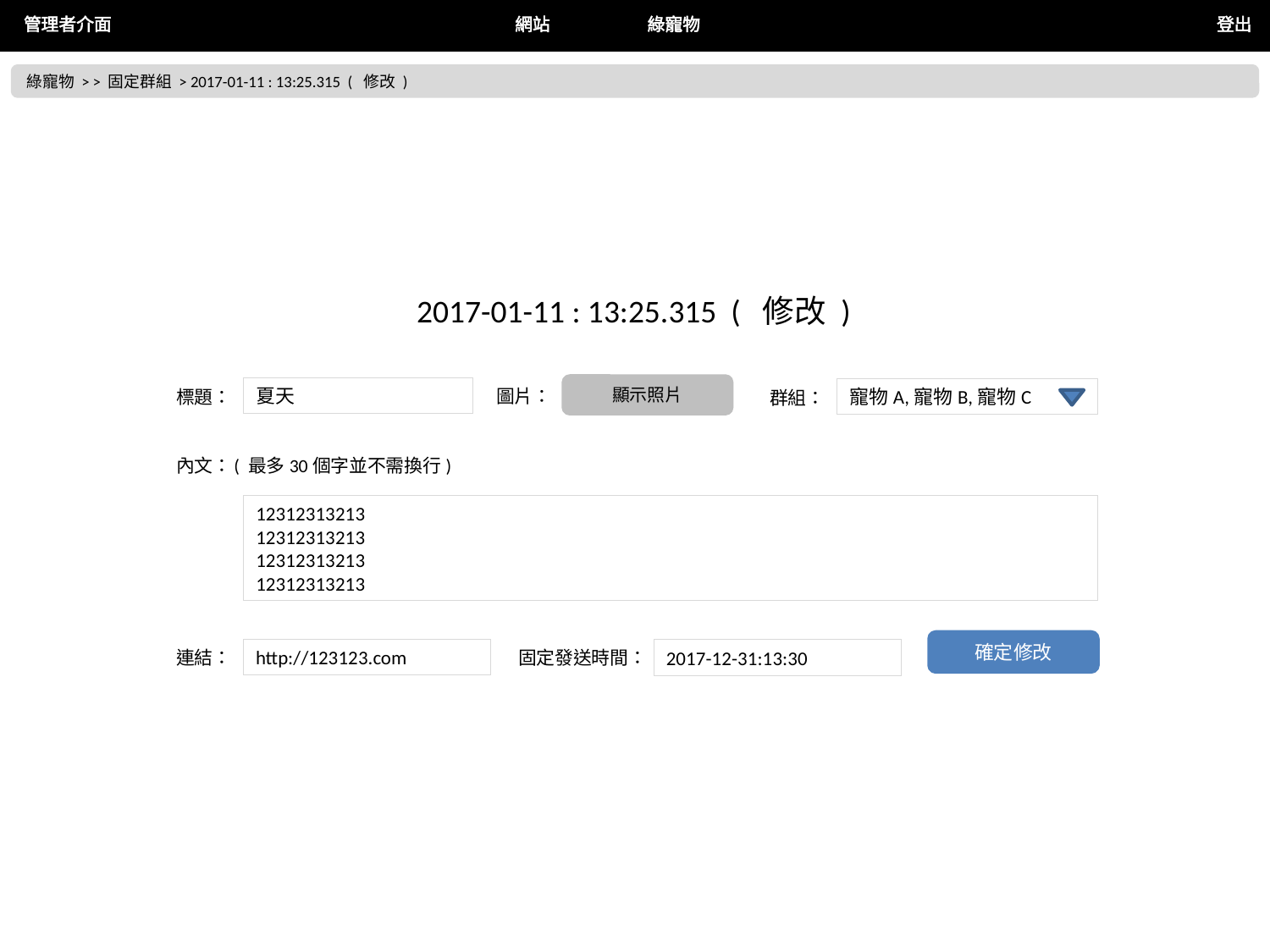

綠寵物
網站
登出
管理者介面
綠寵物 > > 固定群組 > 2017-01-11 : 13:25.315  (  修改 )
2017-01-11 : 13:25.315  (  修改 )
顯示照片
夏天
圖片：
寵物A,寵物B,寵物C
標題：
群組：

內文：
( 最多30個字並不需換行)
12312313213
12312313213
12312313213
12312313213
確定修改
http://123123.com
2017-12-31:13:30
連結：
固定發送時間：